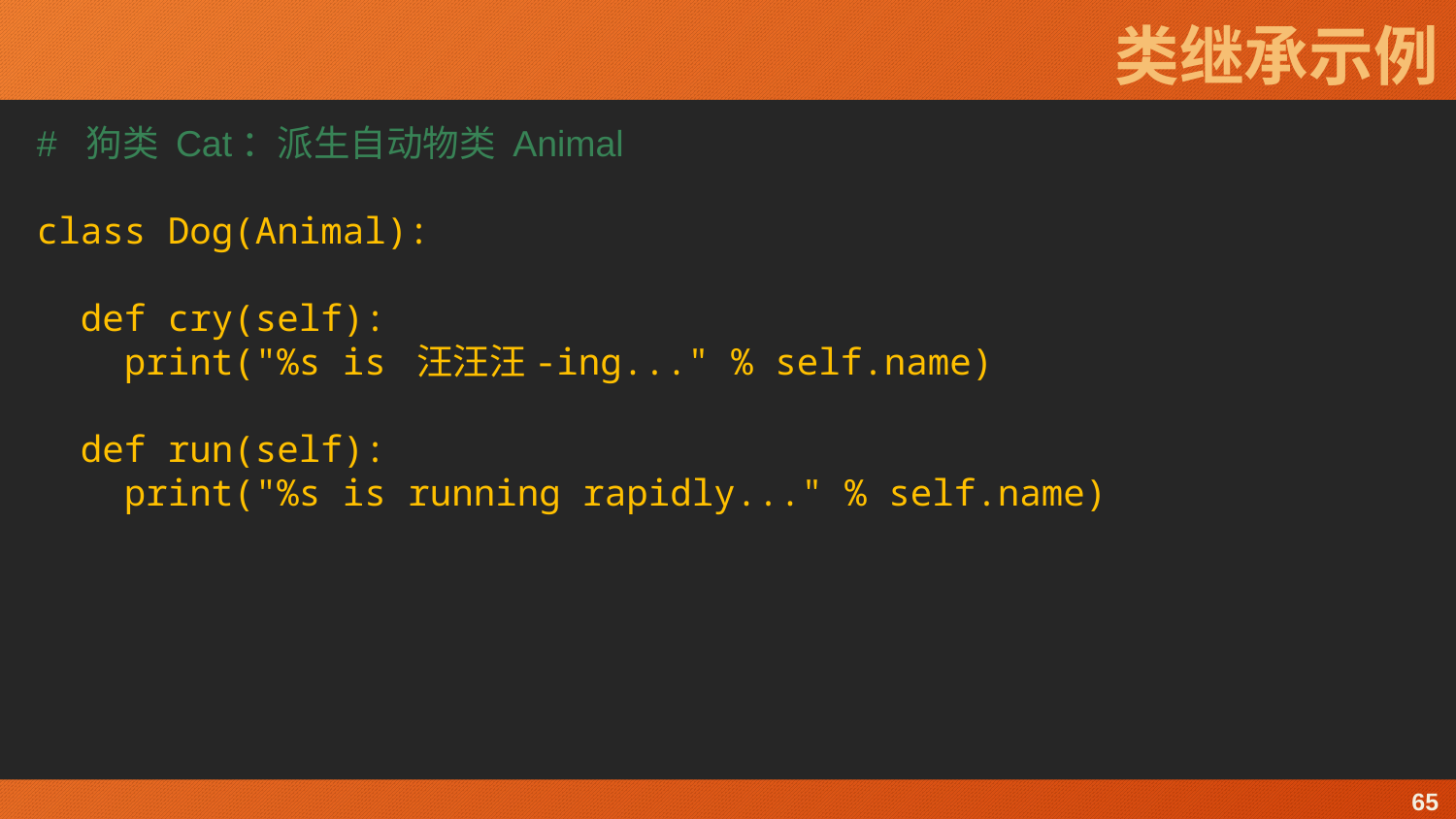

# 类继承示例
#  狗类 Cat：派生自动物类 Animal

class Dog(Animal):

  def cry(self):
    print("%s is 汪汪汪-ing..." % self.name)

  def run(self):
    print("%s is running rapidly..." % self.name)
65